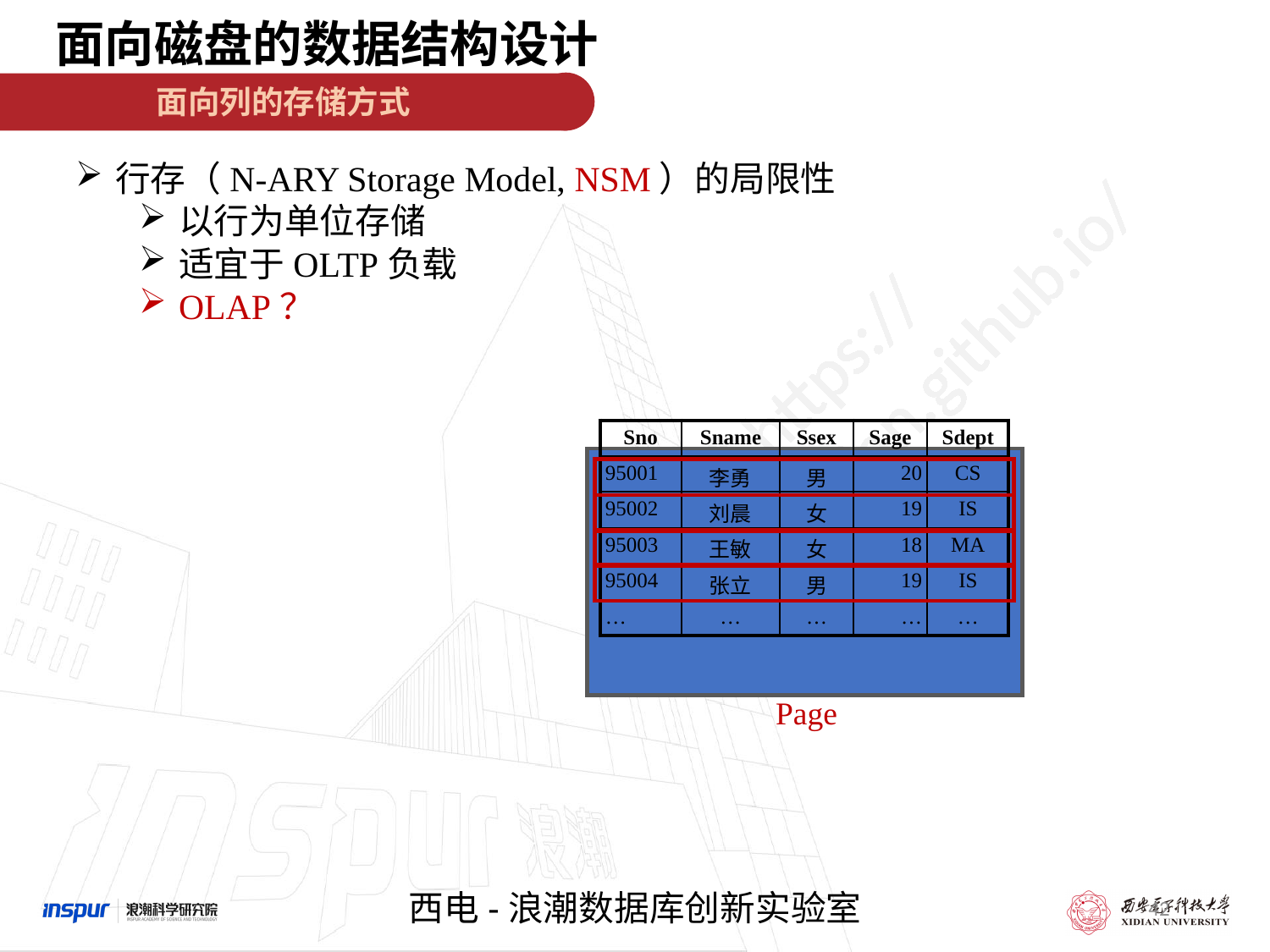

面向磁盘的数据结构设计

面向列的存储方式
行存（N-ARY Storage Model, NSM）的局限性
以行为单位存储
适宜于OLTP负载
OLAP？

| Sno | Sname | Ssex | Sage | Sdept |
| --- | --- | --- | --- | --- |
| 95001 | 李勇 | 男 | 20 | CS |
| 95002 | 刘晨 | 女 | 19 | IS |
| 95003 | 王敏 | 女 | 18 | MA |
| 95004 | 张立 | 男 | 19 | IS |
| … | … | … | … | … |

Page
42